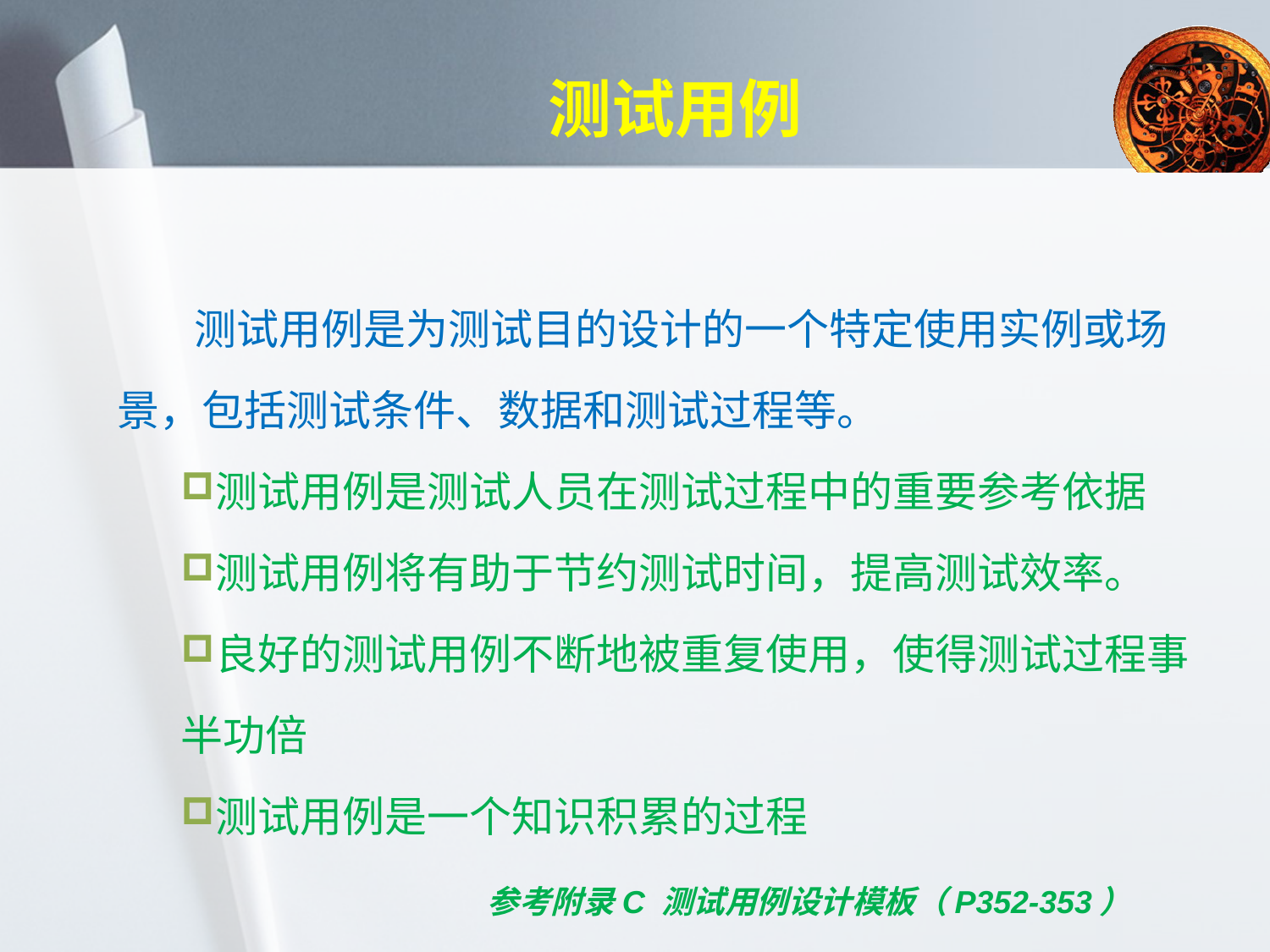

# 测试用例
       测试用例是为测试目的设计的一个特定使用实例或场景，包括测试条件、数据和测试过程等。
测试用例是测试人员在测试过程中的重要参考依据
测试用例将有助于节约测试时间，提高测试效率。
良好的测试用例不断地被重复使用，使得测试过程事半功倍
测试用例是一个知识积累的过程
参考附录C 测试用例设计模板（P352-353）